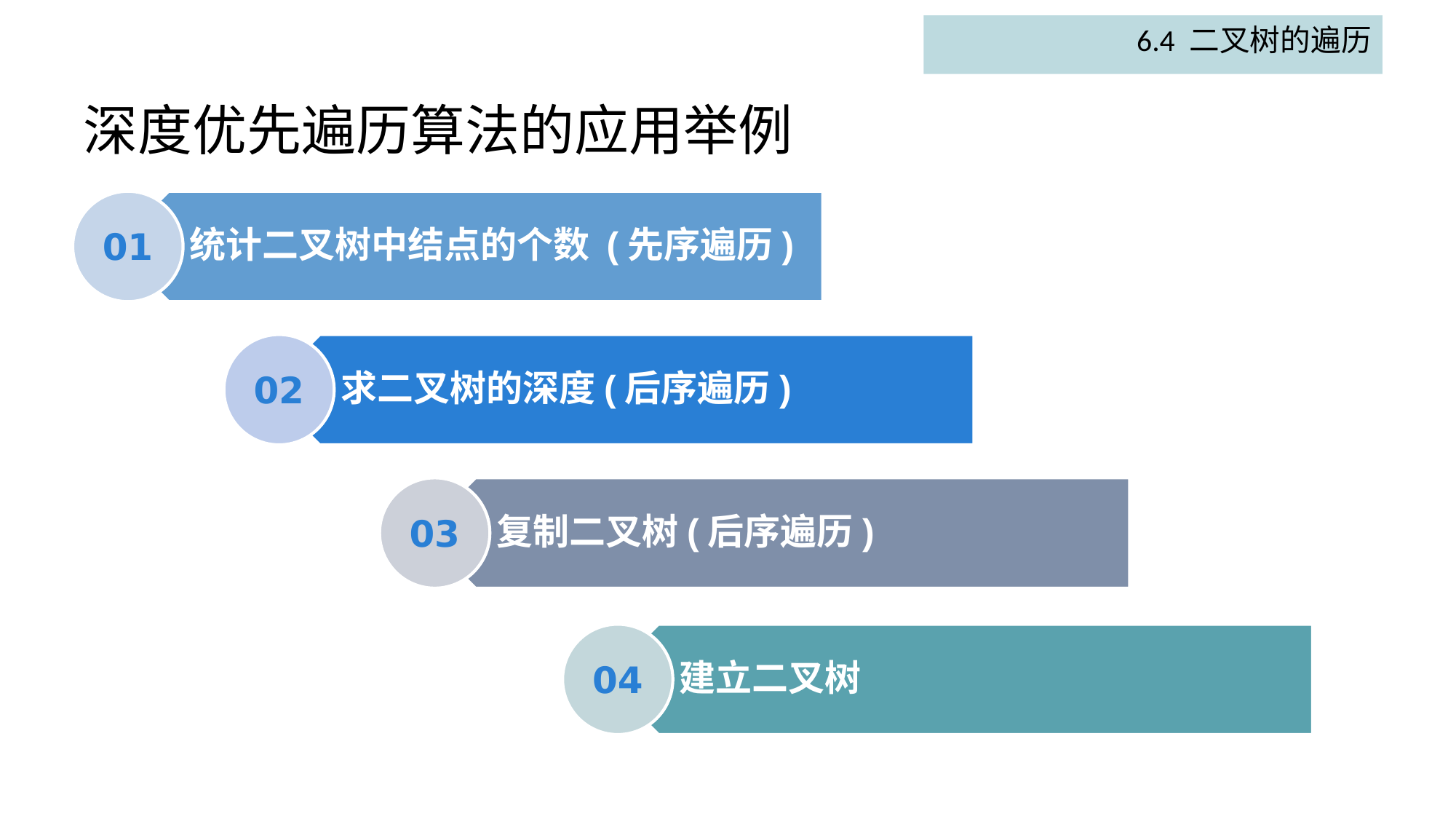

6.4 二叉树的遍历
# 深度优先遍历算法的应用举例
统计二叉树中结点的个数 (先序遍历)

01
求二叉树的深度(后序遍历)

02
复制二叉树(后序遍历)

03
建立二叉树

04